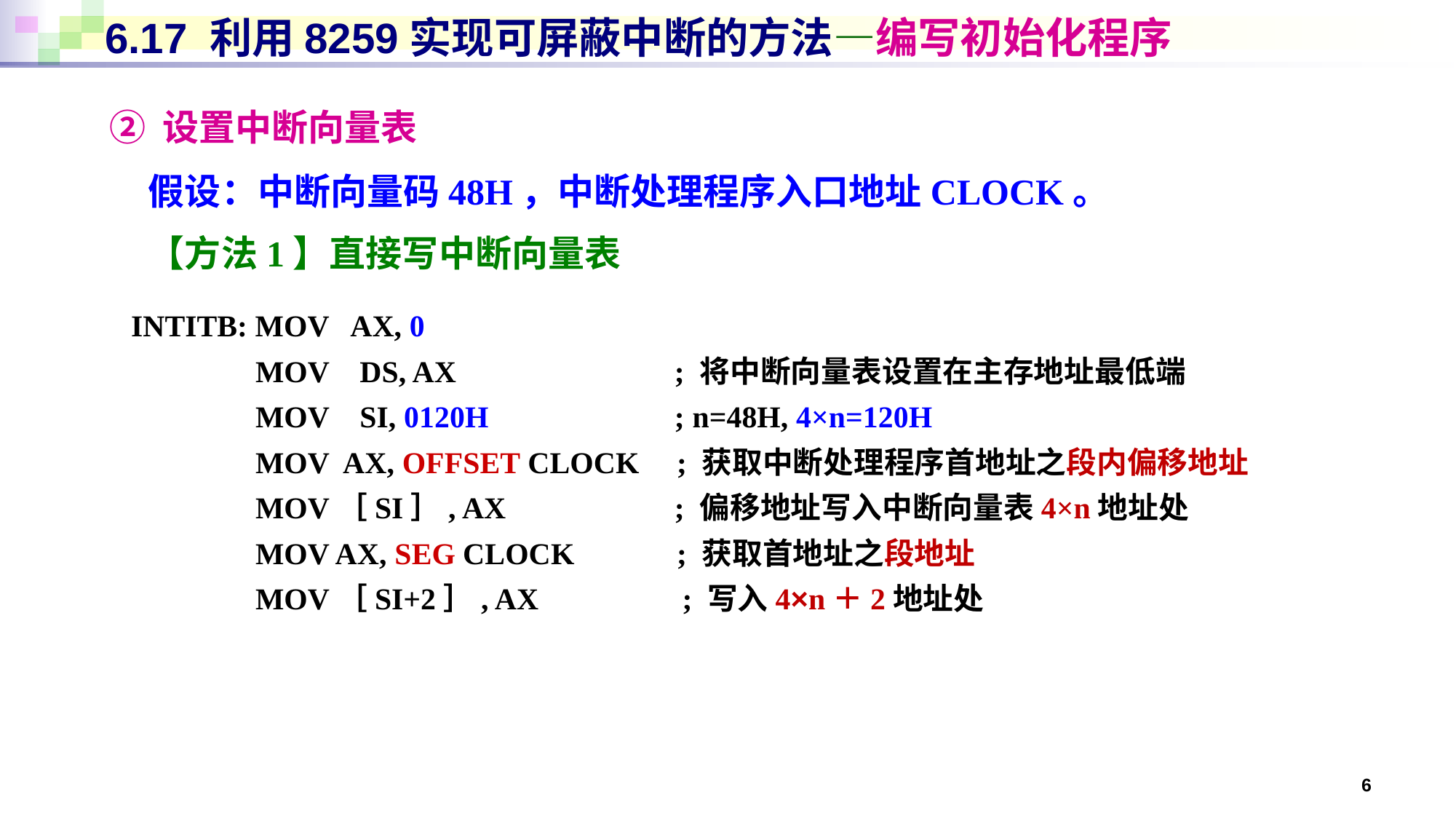

# 6.17 利用8259实现可屏蔽中断的方法—编写初始化程序
② 设置中断向量表
假设：中断向量码48H，中断处理程序入口地址CLOCK。
【方法1】直接写中断向量表
INTITB: MOV   AX, 0
	  MOV    DS, AX		              ; 将中断向量表设置在主存地址最低端
	  MOV    SI, 0120H	              ; n=48H, 4×n=120H
	  MOV  AX, OFFSET CLOCK	; 获取中断处理程序首地址之段内偏移地址
	  MOV［SI］, AX	              ; 偏移地址写入中断向量表4×n地址处
	  MOV AX, SEG CLOCK	; 获取首地址之段地址
	  MOV［SI+2］, AX	               ; 写入4×n＋2地址处
6